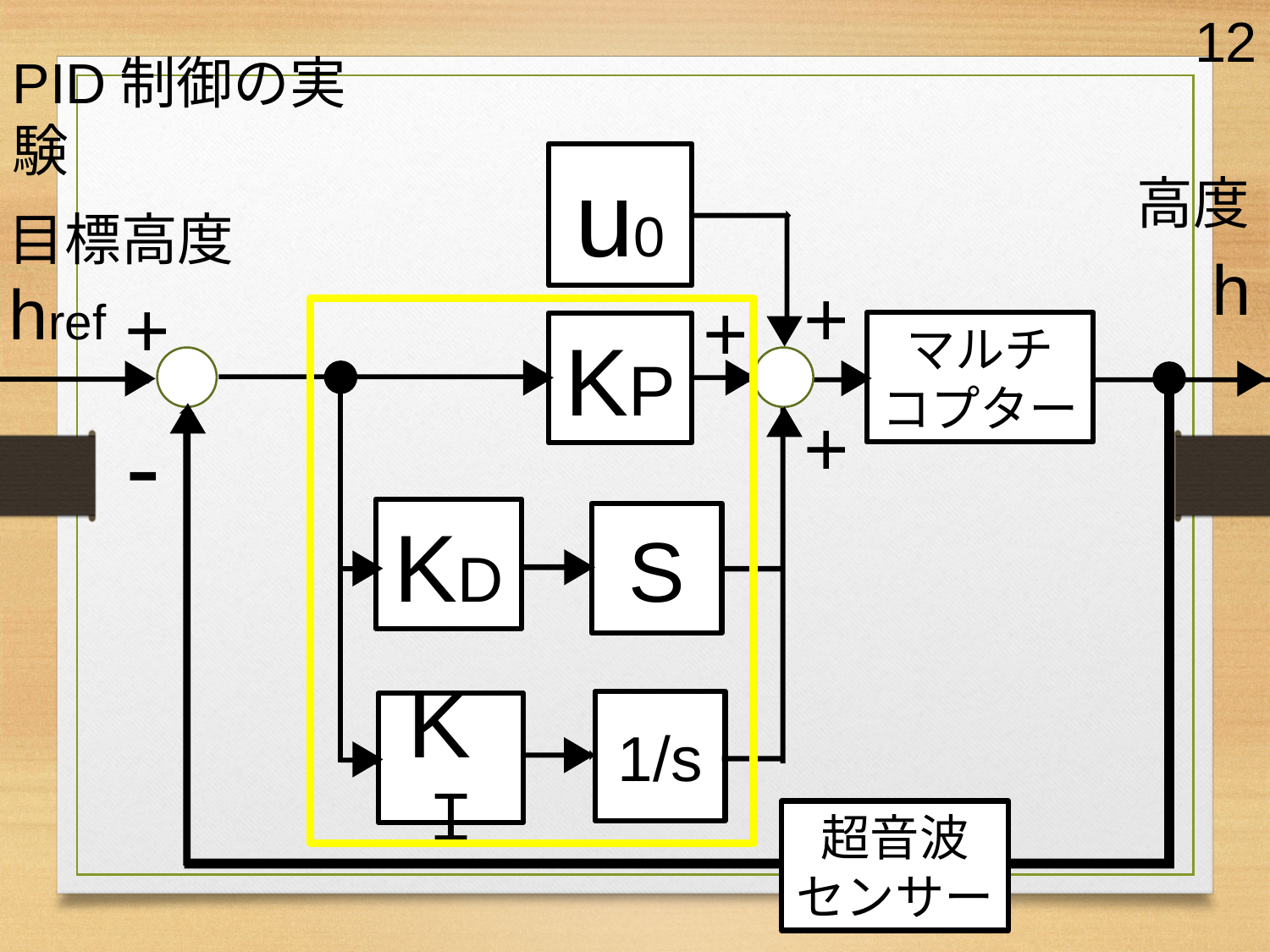

12
PID制御の実験
u0
高度
目標高度

h
+
href

+
+

マルチ
コプター
KP

-
+

KD
S

1/s
KＩ

超音波
センサー